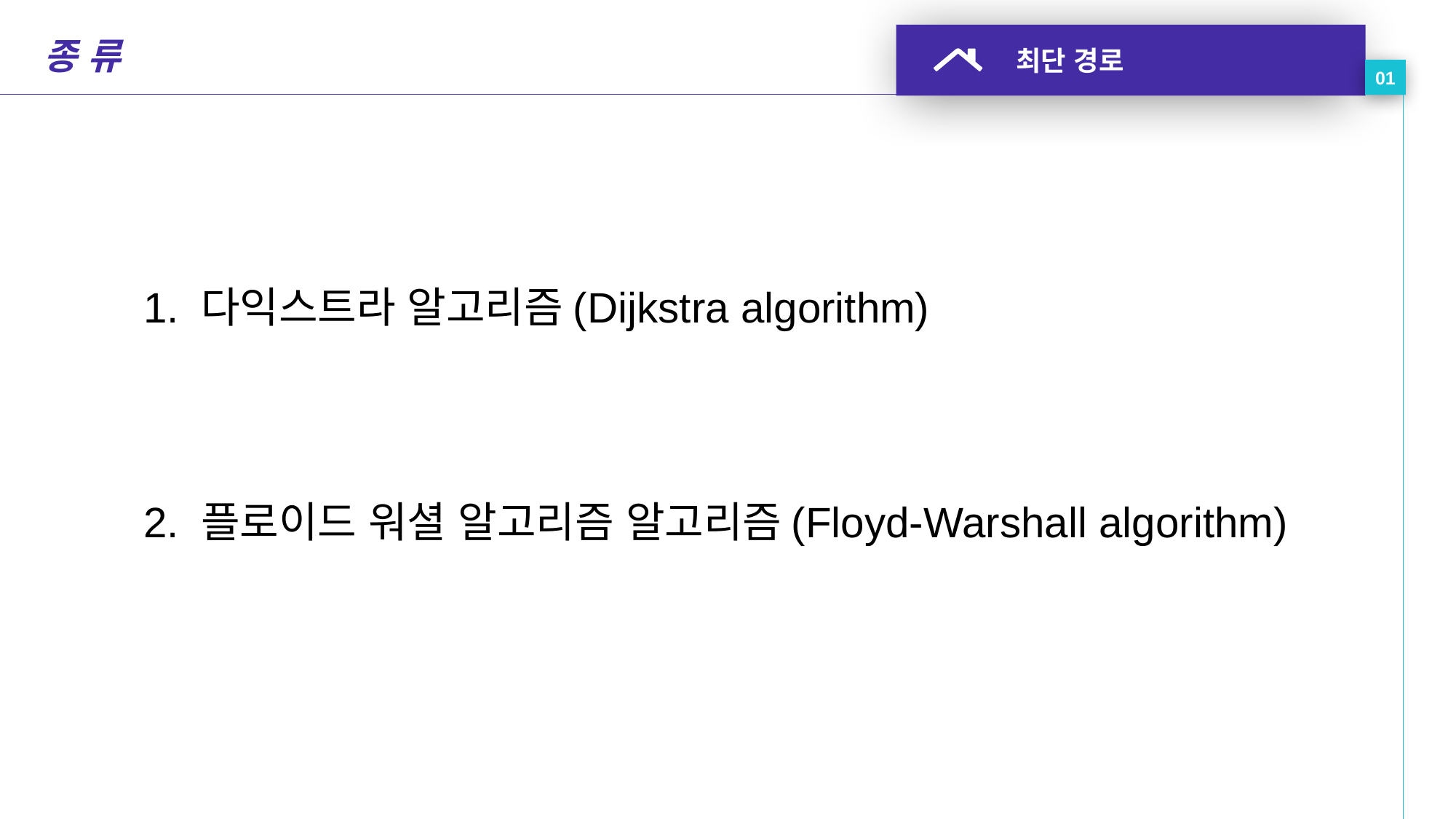

최단 경로

01
종 류
1. 다익스트라 알고리즘(Dijkstra algorithm)
2. 플로이드 워셜 알고리즘 알고리즘(Floyd-Warshall algorithm)